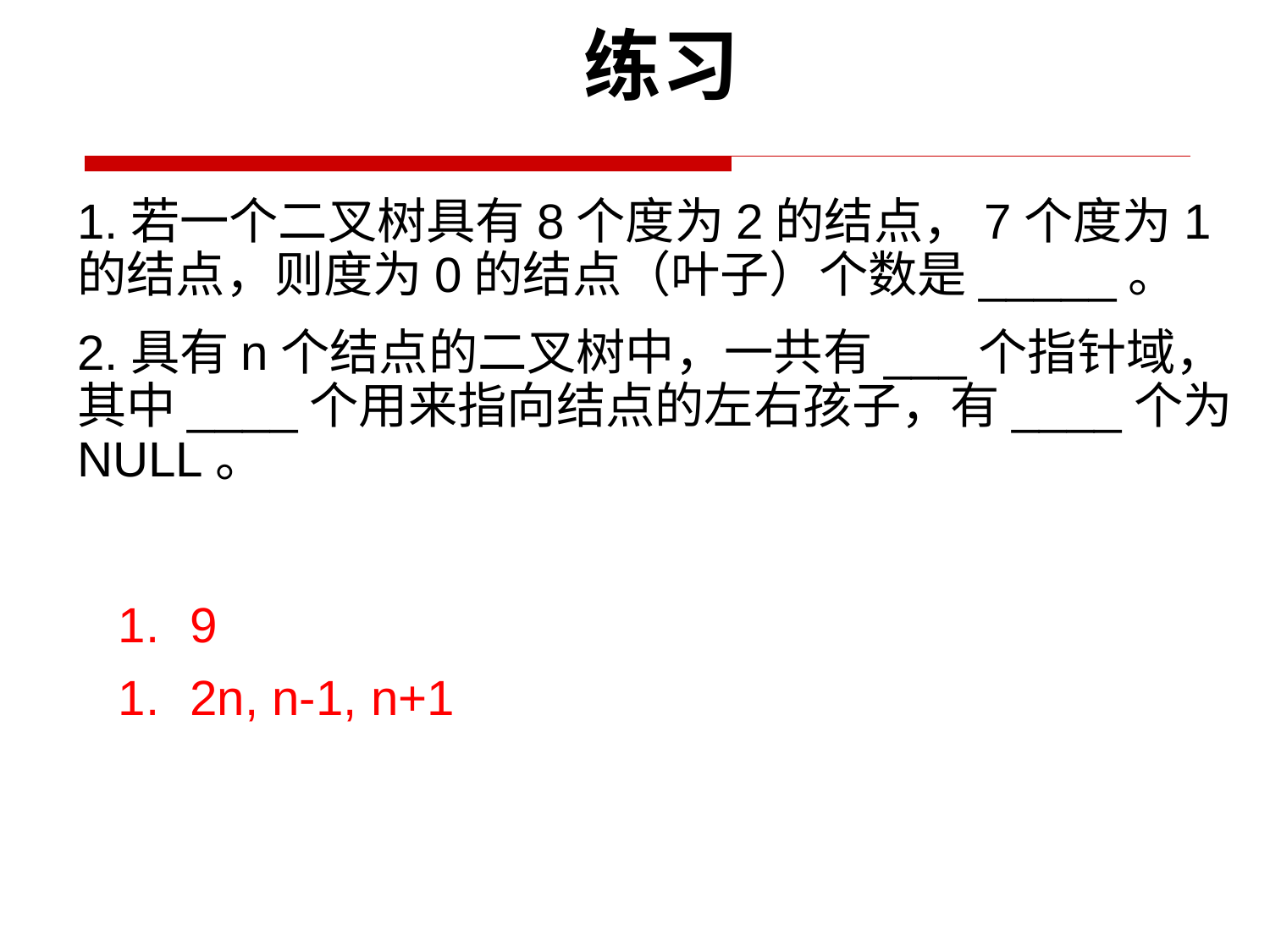

练习
1.若一个二叉树具有8个度为2的结点，7个度为1的结点，则度为0的结点（叶子）个数是_____。
2.具有n个结点的二叉树中，一共有___个指针域，其中____个用来指向结点的左右孩子，有____个为NULL。
9
2n, n-1, n+1